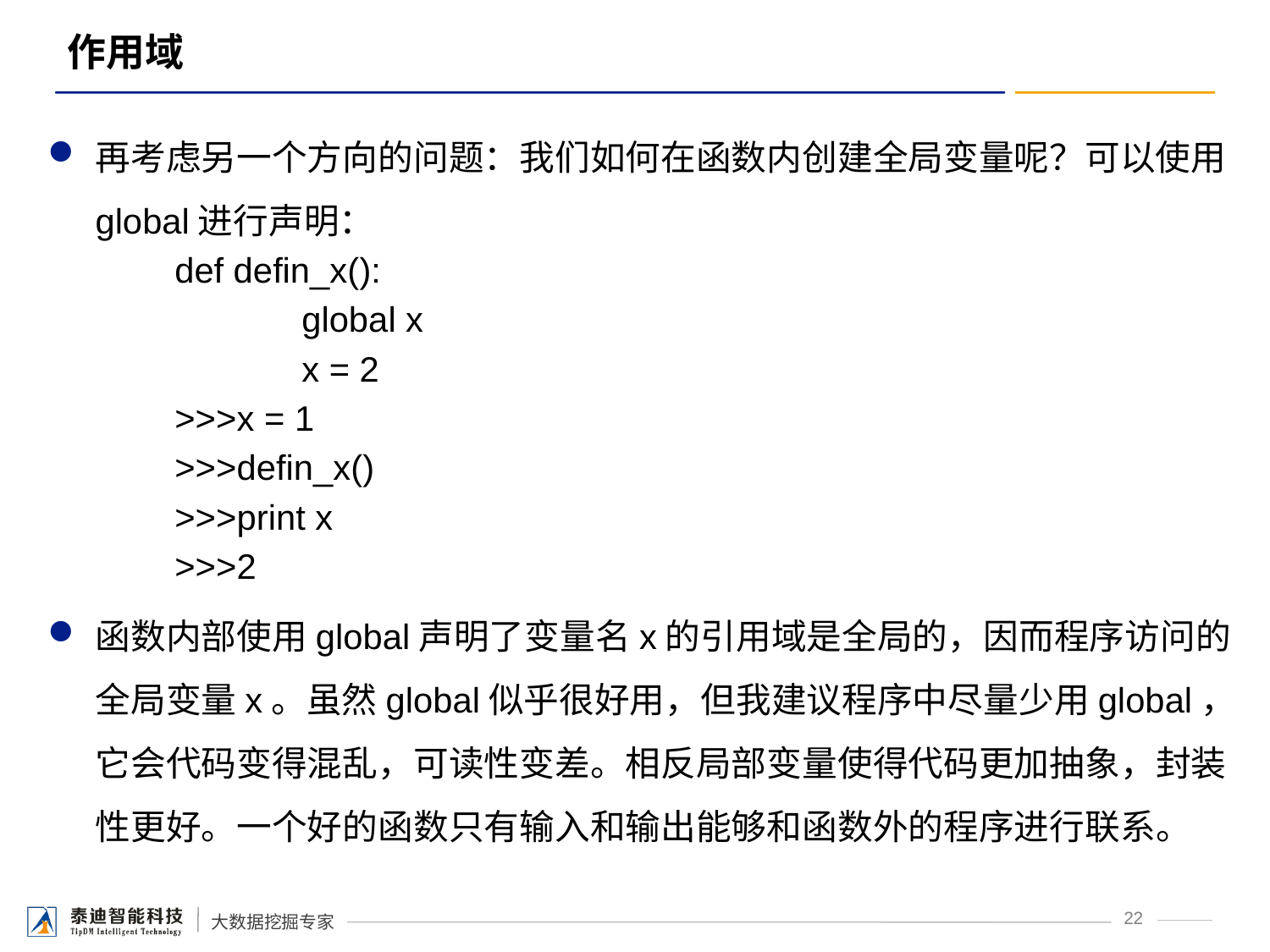

# 作用域
再考虑另一个方向的问题：我们如何在函数内创建全局变量呢？可以使用global进行声明：
	def defin_x():
		global x
		x = 2
	>>>x = 1
	>>>defin_x()
	>>>print x
	>>>2
函数内部使用global声明了变量名x的引用域是全局的，因而程序访问的全局变量x。虽然global似乎很好用，但我建议程序中尽量少用global，它会代码变得混乱，可读性变差。相反局部变量使得代码更加抽象，封装性更好。一个好的函数只有输入和输出能够和函数外的程序进行联系。